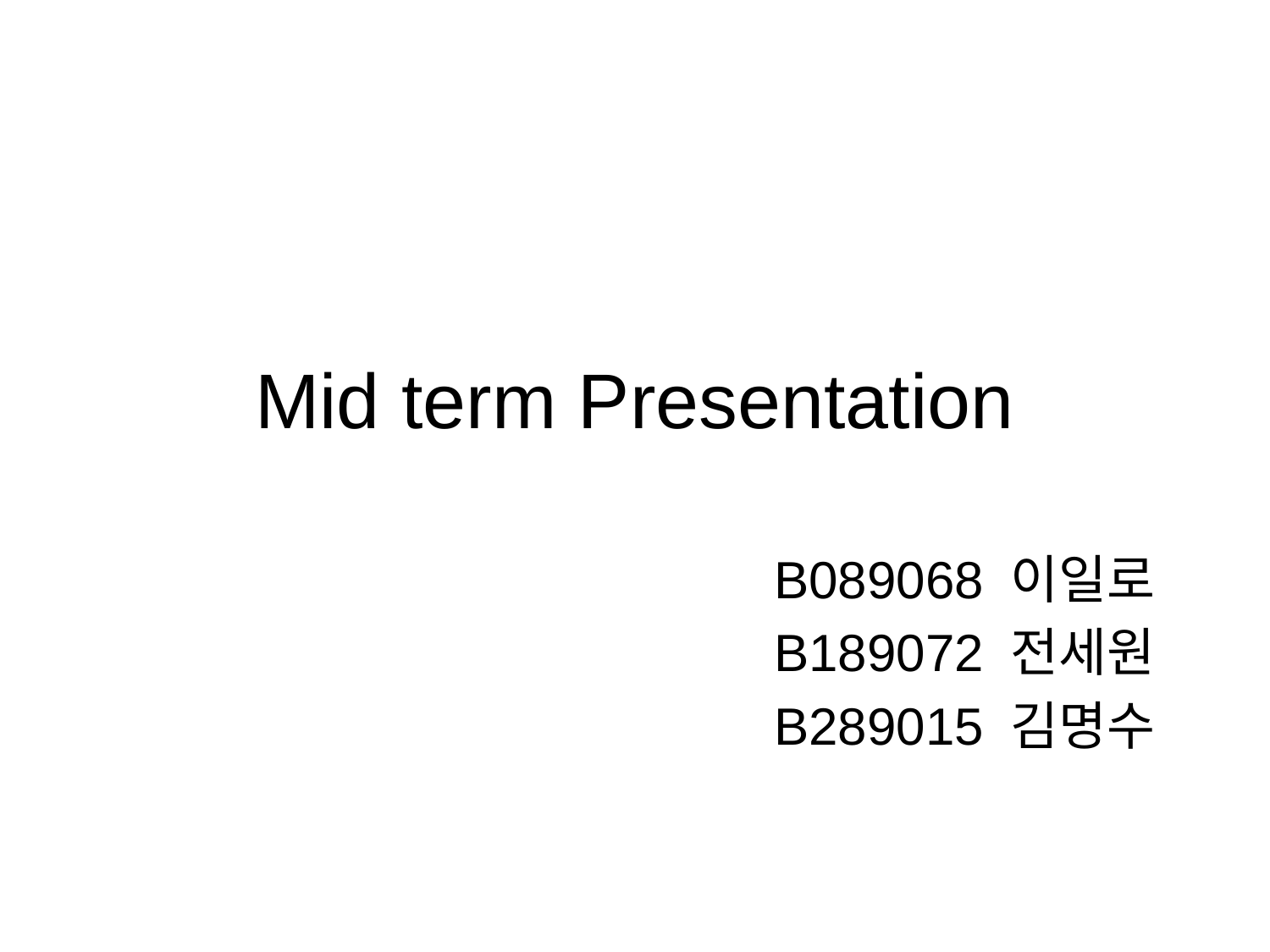

# Mid term Presentation
B089068 이일로
B189072 전세원
B289015 김명수